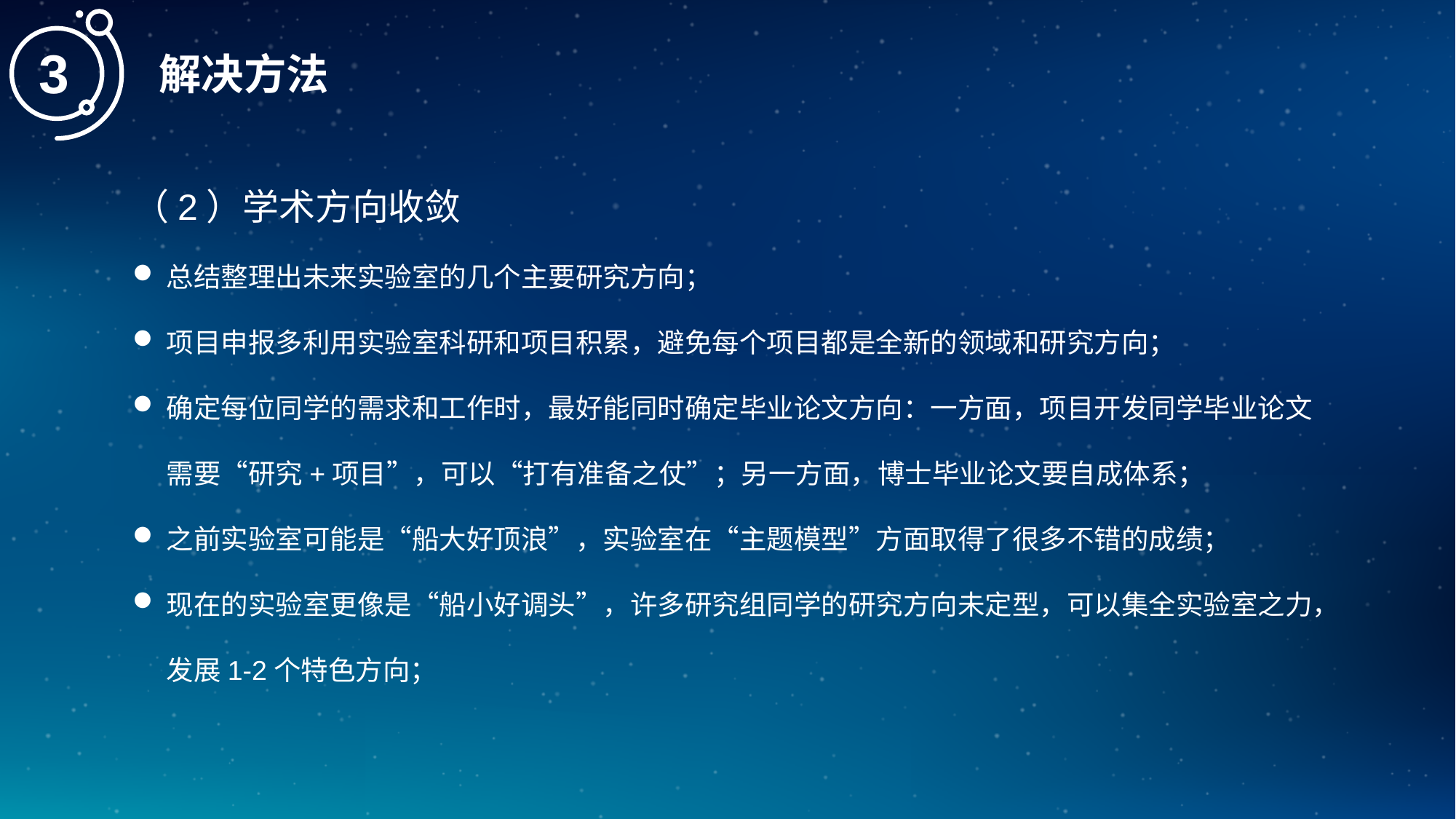

3

解决方法
（2）学术方向收敛
总结整理出未来实验室的几个主要研究方向；
项目申报多利用实验室科研和项目积累，避免每个项目都是全新的领域和研究方向；
确定每位同学的需求和工作时，最好能同时确定毕业论文方向：一方面，项目开发同学毕业论文需要“研究+项目”，可以“打有准备之仗”；另一方面，博士毕业论文要自成体系；
之前实验室可能是“船大好顶浪”，实验室在“主题模型”方面取得了很多不错的成绩；
现在的实验室更像是“船小好调头”，许多研究组同学的研究方向未定型，可以集全实验室之力，发展1-2个特色方向；